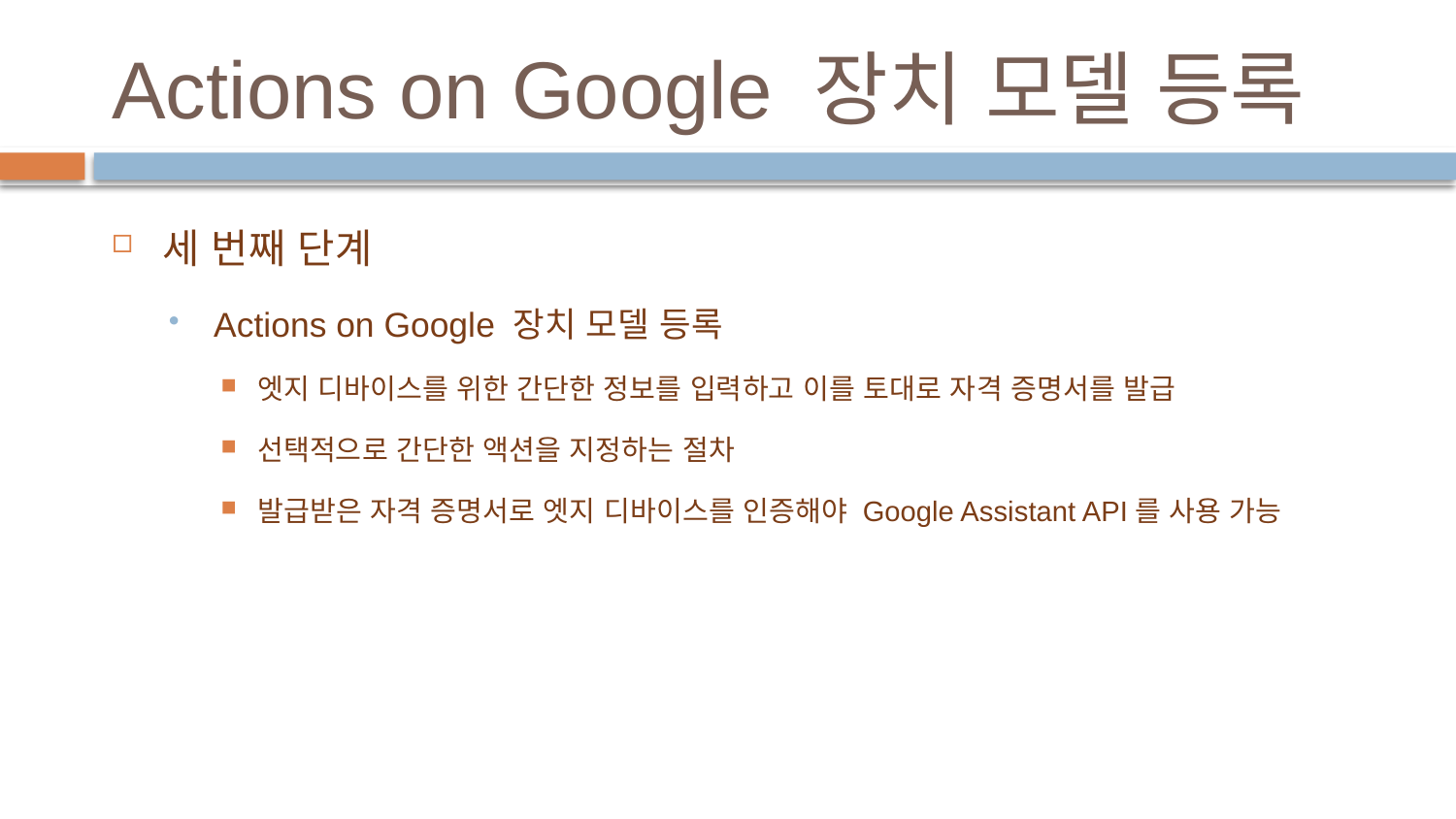

# Actions on Google 장치 모델 등록
세 번째 단계
Actions on Google 장치 모델 등록
엣지 디바이스를 위한 간단한 정보를 입력하고 이를 토대로 자격 증명서를 발급
선택적으로 간단한 액션을 지정하는 절차
발급받은 자격 증명서로 엣지 디바이스를 인증해야 Google Assistant API를 사용 가능